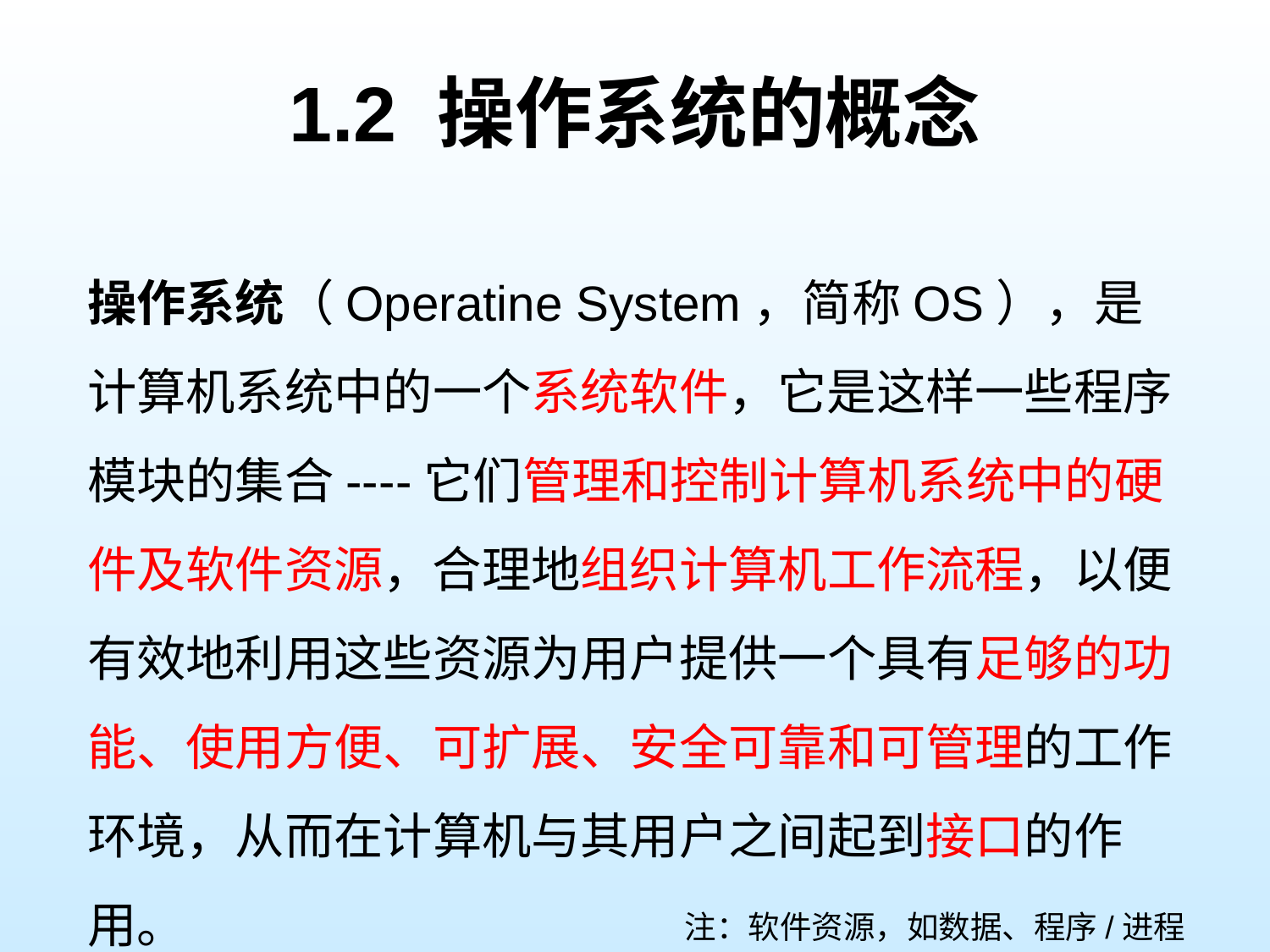

# 1.2 操作系统的概念
操作系统（Operatine System，简称OS），是计算机系统中的一个系统软件，它是这样一些程序模块的集合----它们管理和控制计算机系统中的硬件及软件资源，合理地组织计算机工作流程，以便有效地利用这些资源为用户提供一个具有足够的功能、使用方便、可扩展、安全可靠和可管理的工作环境，从而在计算机与其用户之间起到接口的作用。
注：软件资源，如数据、程序/进程